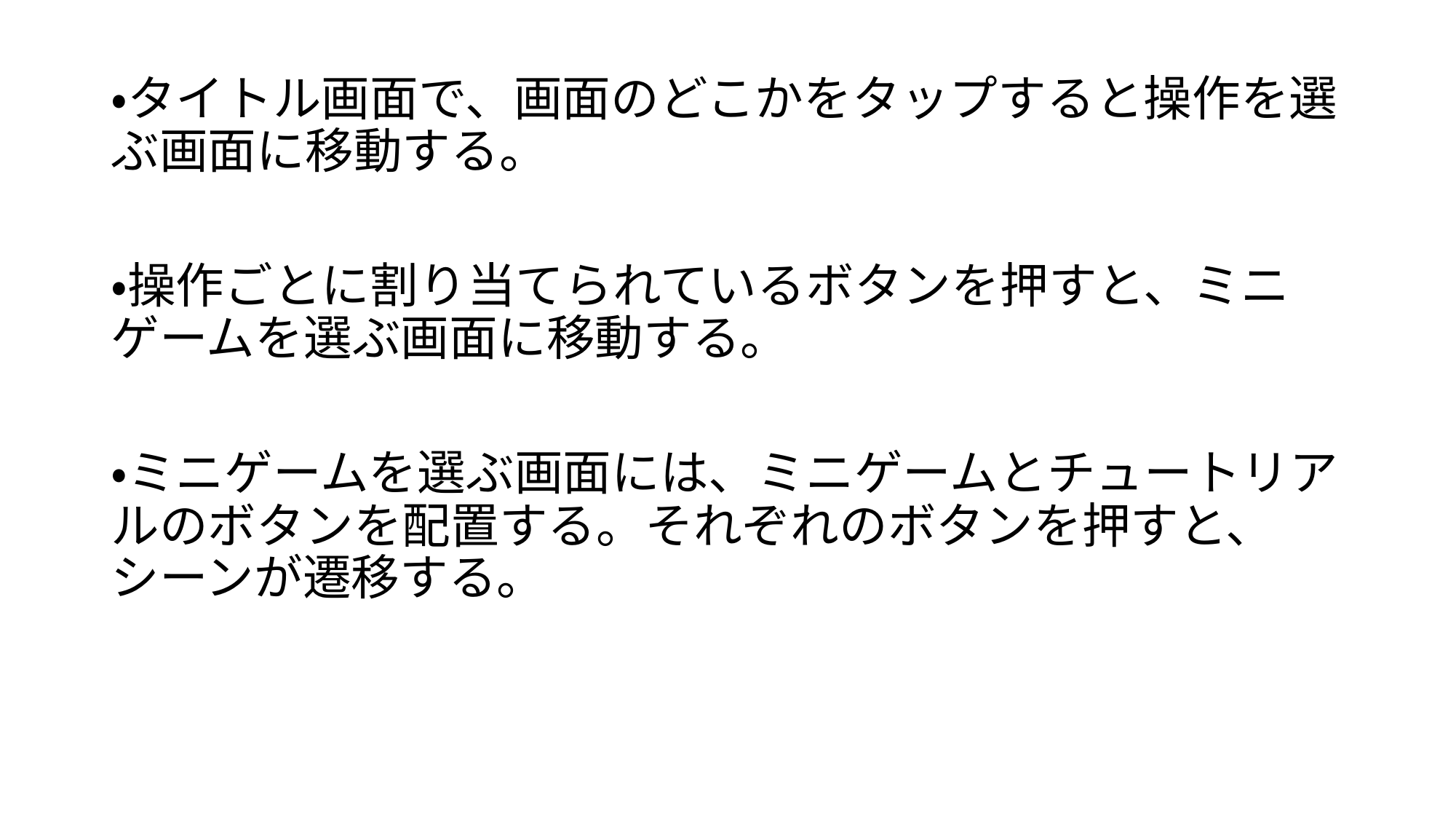

・タイトル画面で、画面のどこかをタップすると操作を選ぶ画面に移動する。

・操作ごとに割り当てられているボタンを押すと、ミニゲームを選ぶ画面に移動する。

・ミニゲームを選ぶ画面には、ミニゲームとチュートリアルのボタンを配置する。それぞれのボタンを押すと、シーンが遷移する。